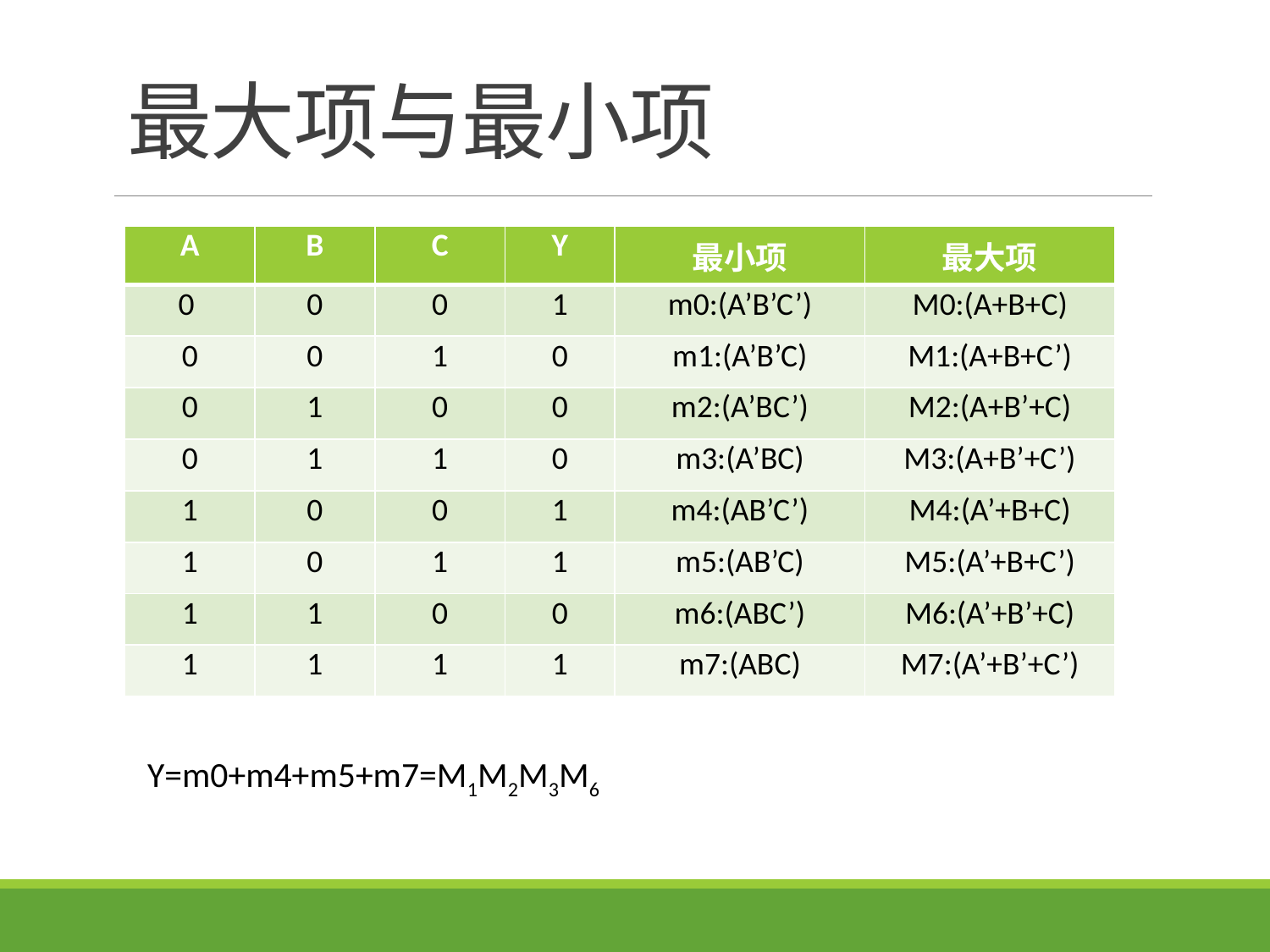

# 最大项与最小项
| A | B | C | Y | 最小项 | 最大项 |
| --- | --- | --- | --- | --- | --- |
| 0 | 0 | 0 | 1 | m0:(A’B’C’) | M0:(A+B+C) |
| 0 | 0 | 1 | 0 | m1:(A’B’C) | M1:(A+B+C’) |
| 0 | 1 | 0 | 0 | m2:(A’BC’) | M2:(A+B’+C) |
| 0 | 1 | 1 | 0 | m3:(A’BC) | M3:(A+B’+C’) |
| 1 | 0 | 0 | 1 | m4:(AB’C’) | M4:(A’+B+C) |
| 1 | 0 | 1 | 1 | m5:(AB’C) | M5:(A’+B+C’) |
| 1 | 1 | 0 | 0 | m6:(ABC’) | M6:(A’+B’+C) |
| 1 | 1 | 1 | 1 | m7:(ABC) | M7:(A’+B’+C’) |
Y=m0+m4+m5+m7=M1M2M3M6